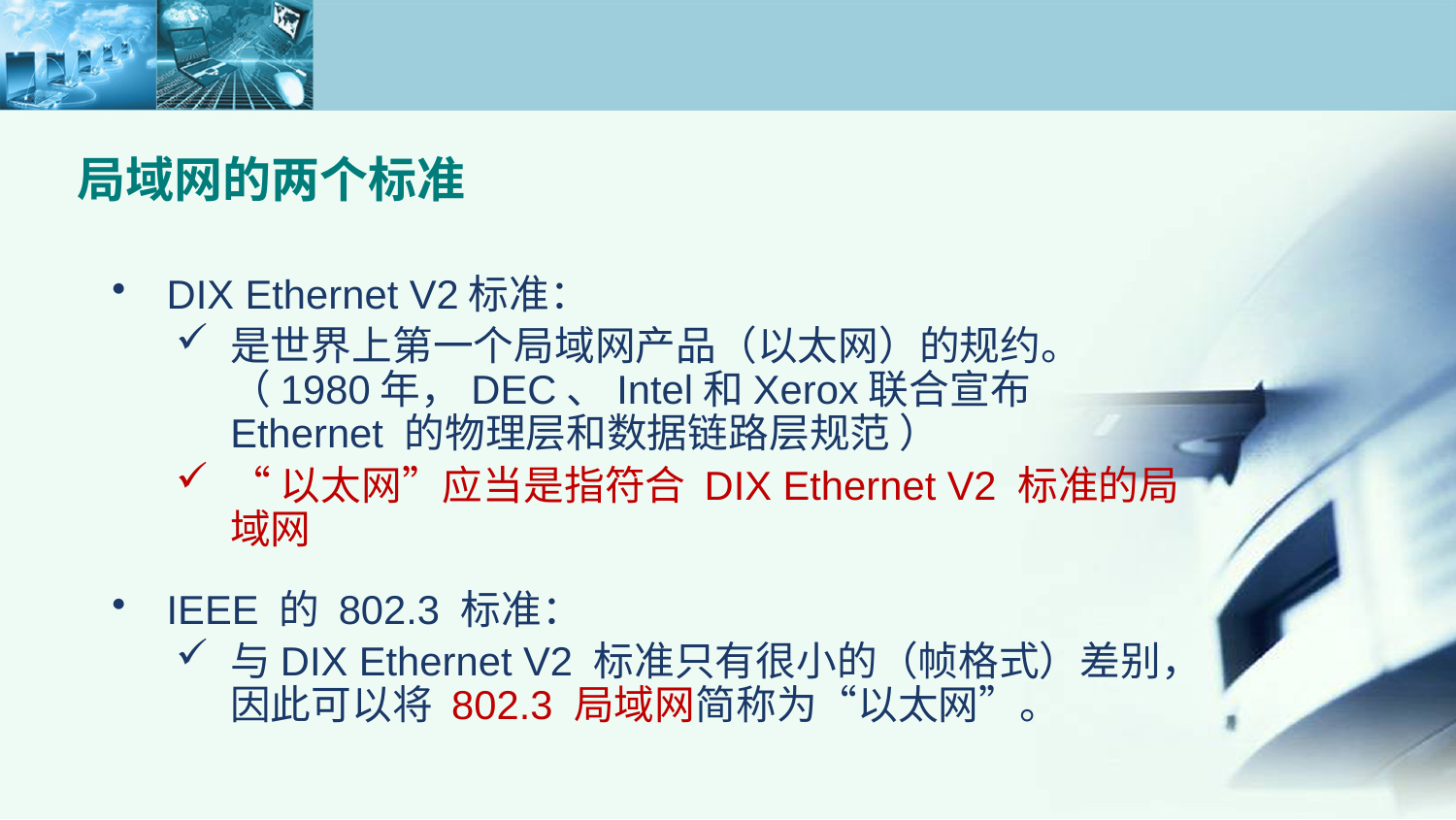

局域网的两个标准
DIX Ethernet V2标准：
是世界上第一个局域网产品（以太网）的规约。（1980年，DEC、Intel和Xerox联合宣布Ethernet 的物理层和数据链路层规范 ）
“以太网”应当是指符合 DIX Ethernet V2 标准的局域网
IEEE 的 802.3 标准：
与DIX Ethernet V2 标准只有很小的（帧格式）差别，因此可以将 802.3 局域网简称为“以太网”。